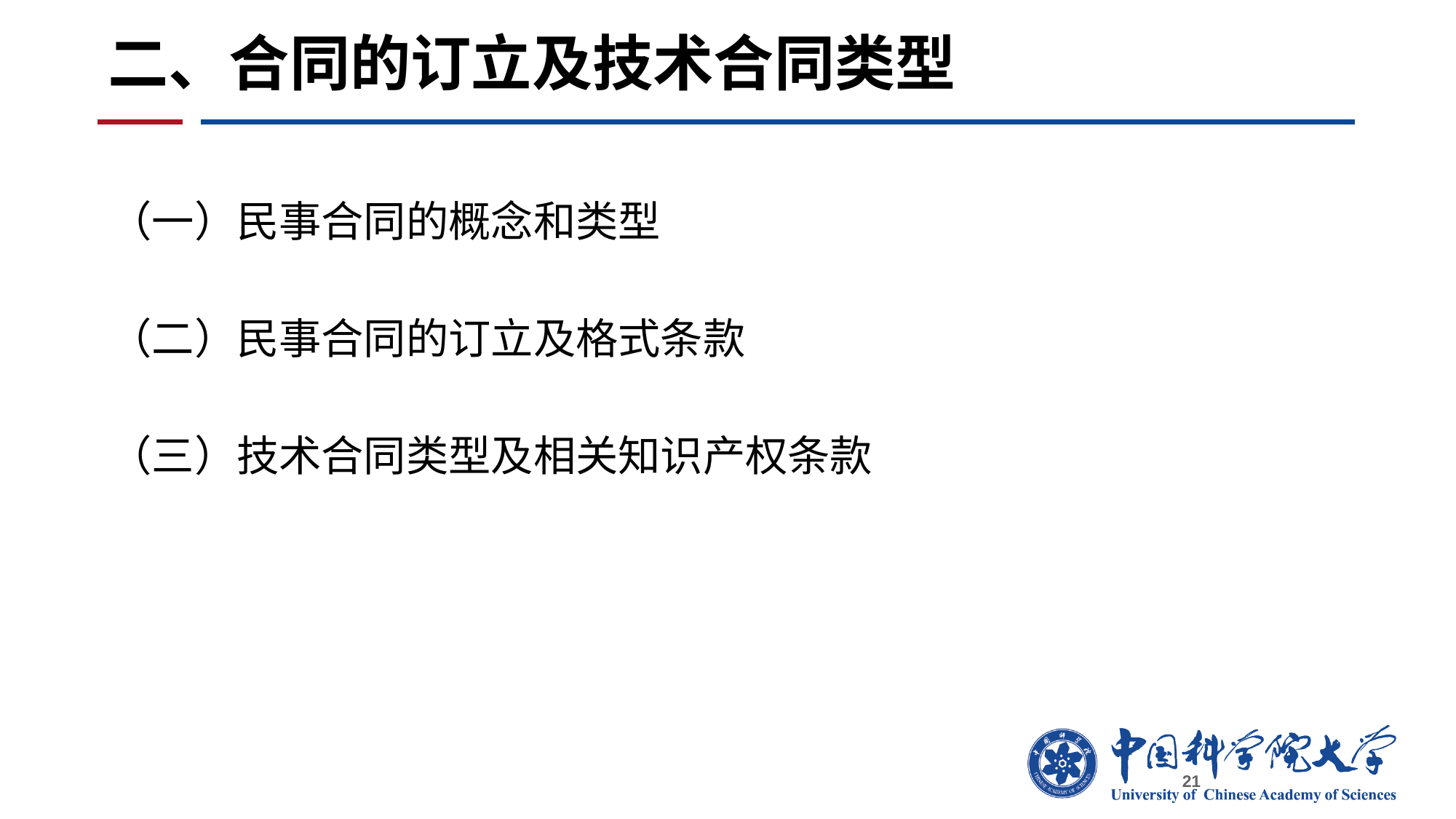

# 二、合同的订立及技术合同类型
（一）民事合同的概念和类型
（二）民事合同的订立及格式条款
（三）技术合同类型及相关知识产权条款

21